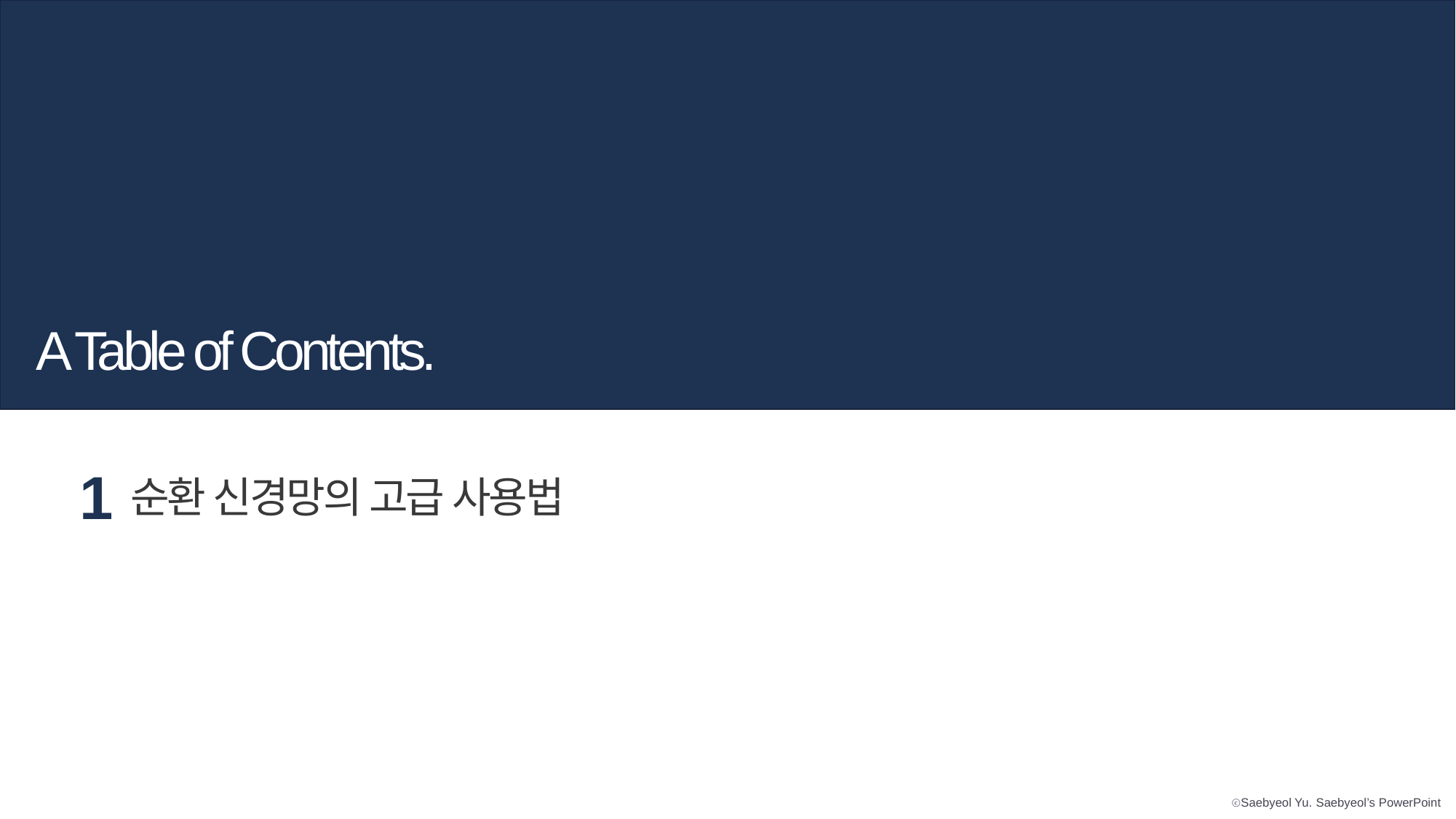

A Table of Contents.
1
순환 신경망의 고급 사용법